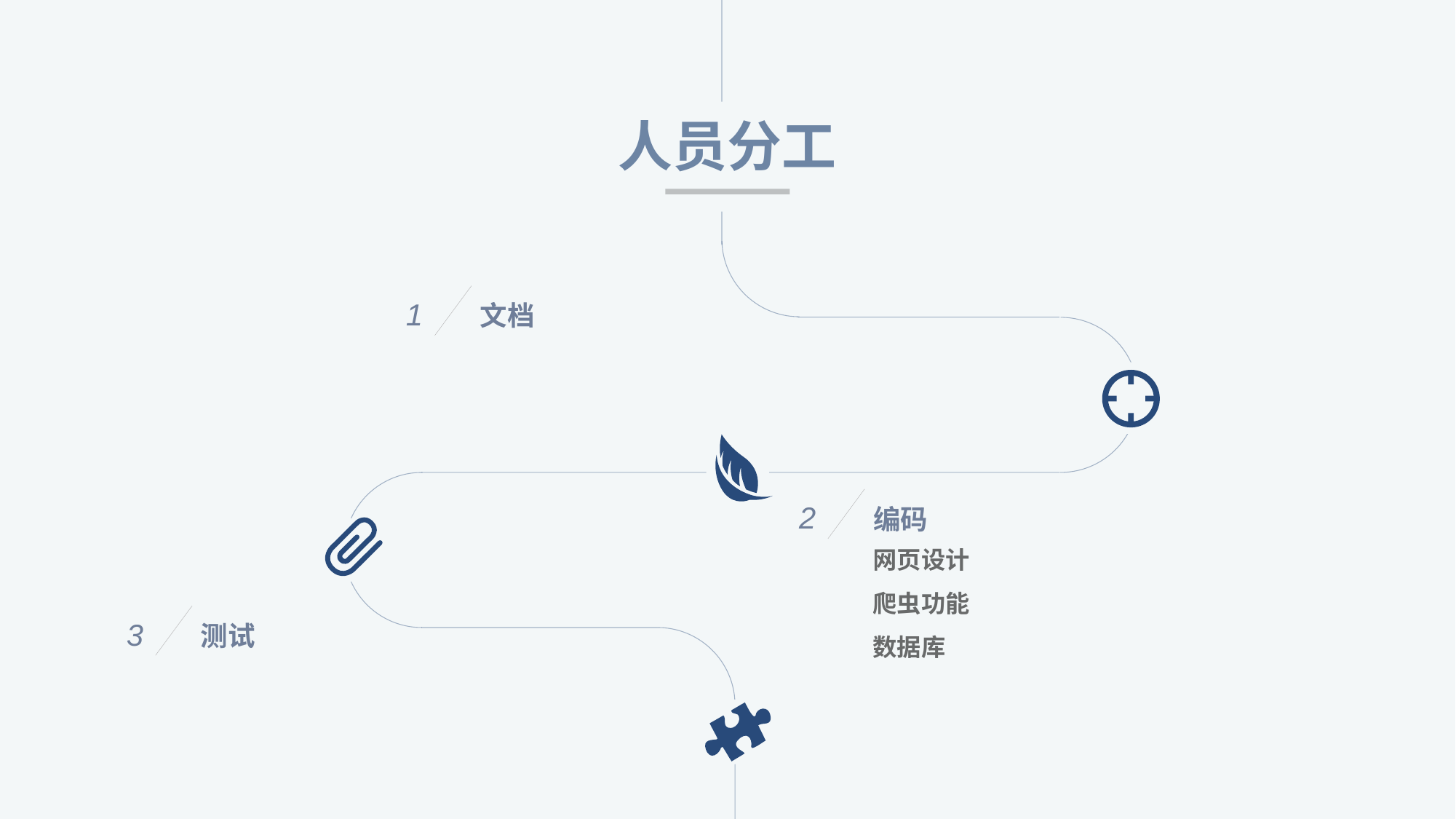

人员分工

1
文档

2
编码

网页设计
爬虫功能
数据库
3
测试